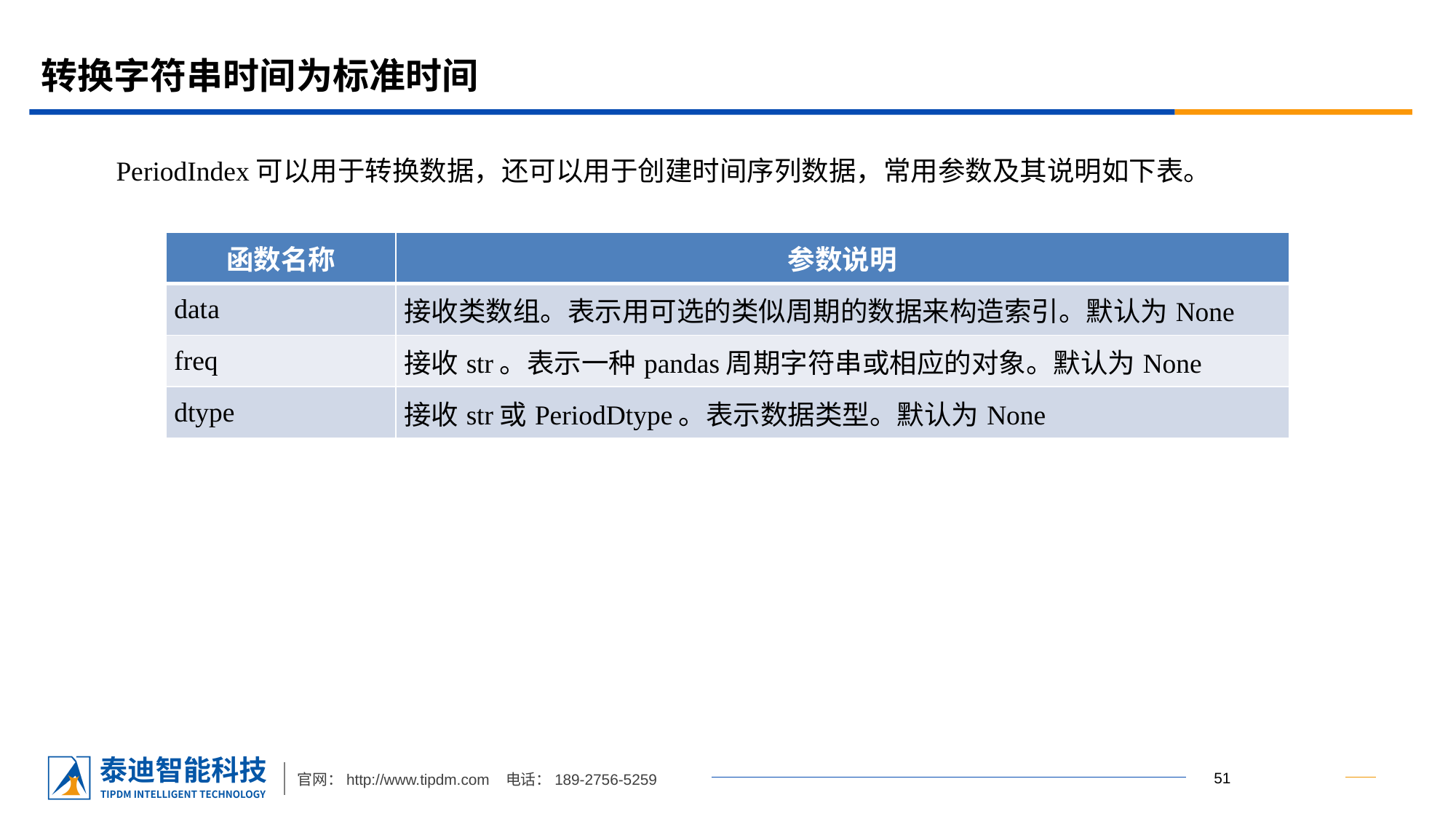

# 转换字符串时间为标准时间
PeriodIndex可以用于转换数据，还可以用于创建时间序列数据，常用参数及其说明如下表。

| 函数名称 | 参数说明 |
| --- | --- |
| data | 接收类数组。表示用可选的类似周期的数据来构造索引。默认为None |
| freq | 接收str。表示一种pandas周期字符串或相应的对象。默认为None |
| dtype | 接收str或PeriodDtype。表示数据类型。默认为None |